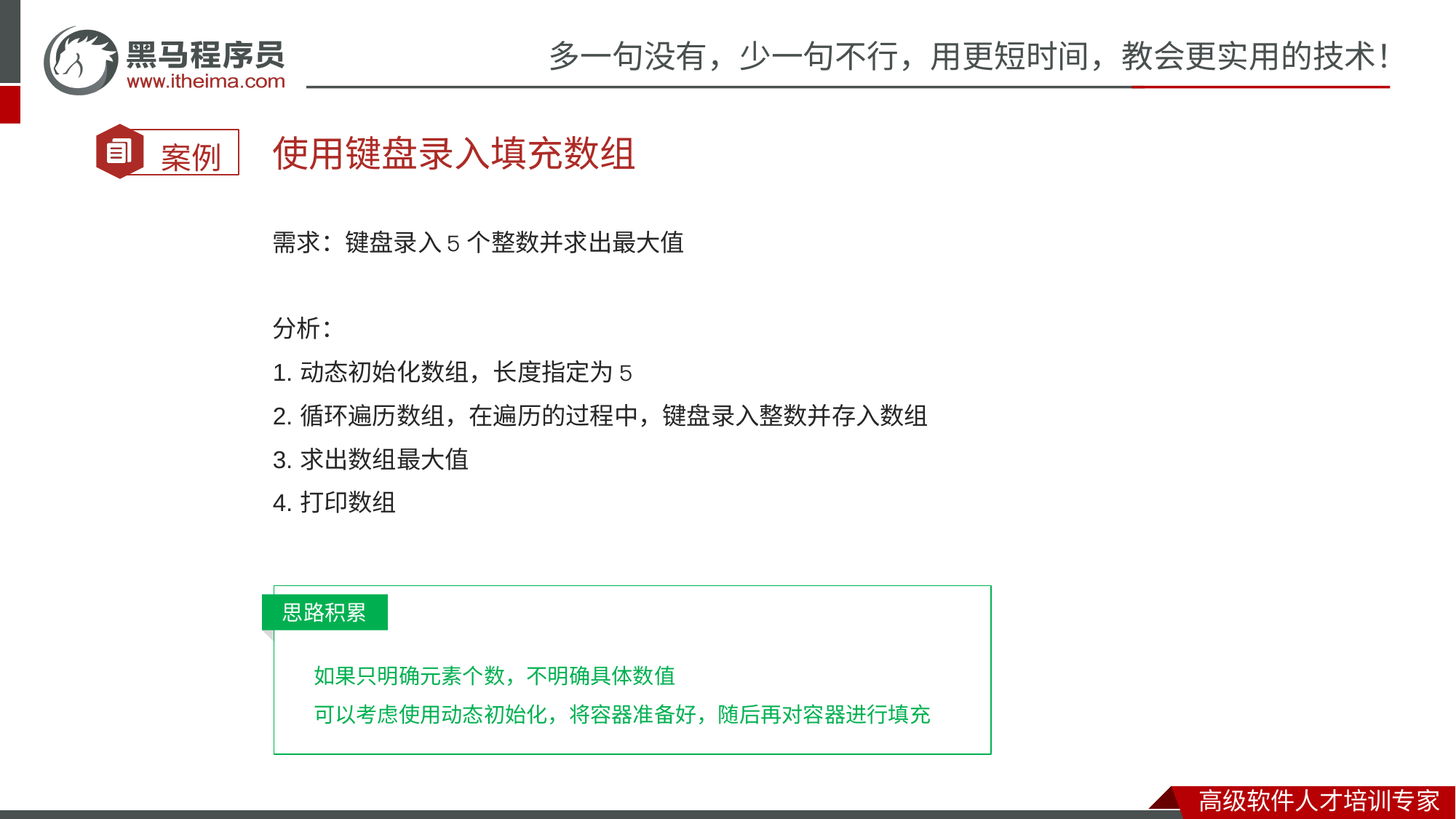

#
使用键盘录入填充数组
需求：键盘录入5个整数并求出最大值
分析：
动态初始化数组，长度指定为5
循环遍历数组，在遍历的过程中，键盘录入整数并存入数组
求出数组最大值
打印数组

思路积累

如果只明确元素个数，不明确具体数值
可以考虑使用动态初始化，将容器准备好，随后再对容器进行填充